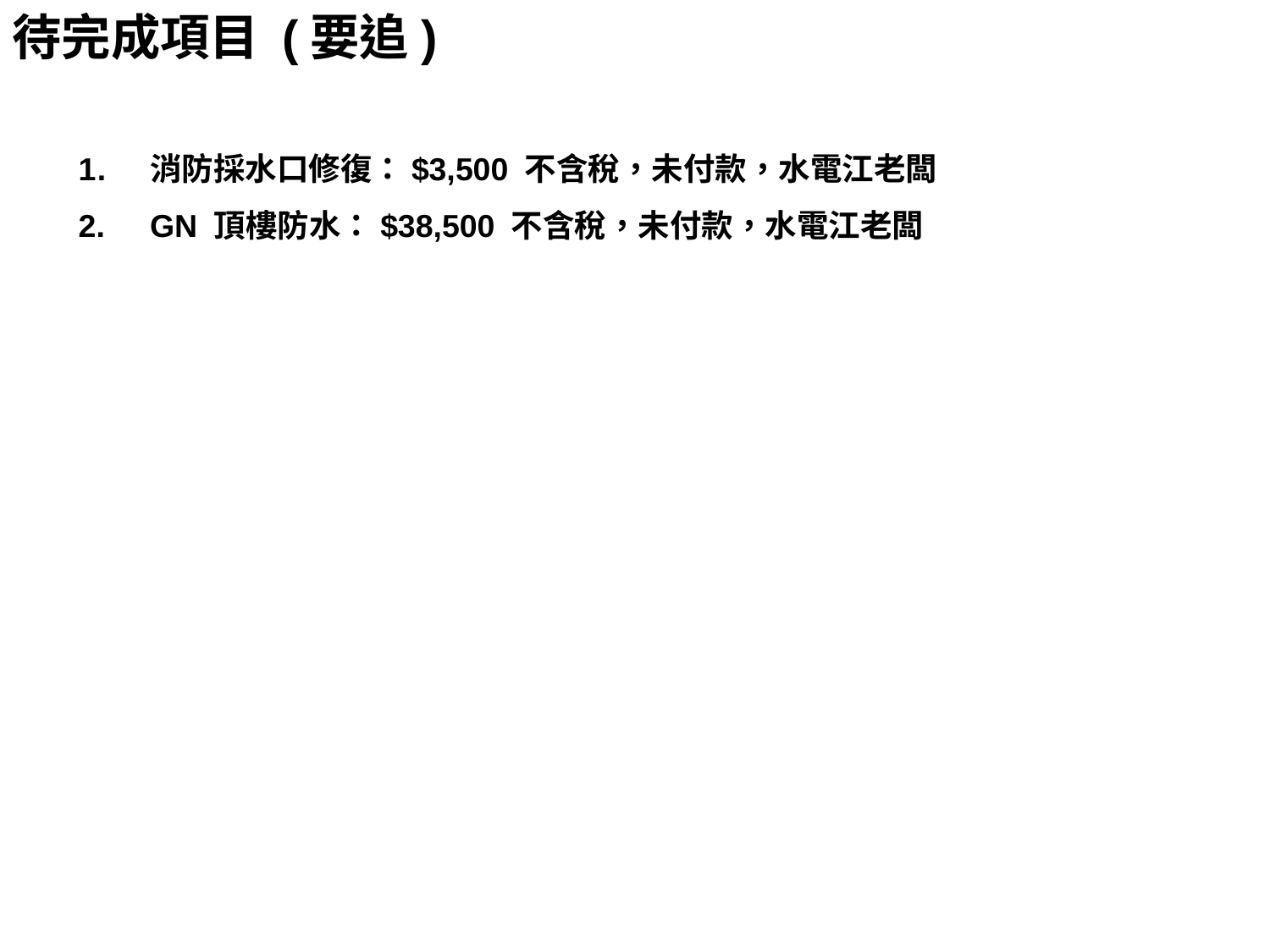

待完成項目 (要追)
消防採水口修復：$3,500 不含稅，未付款，水電江老闆
GN 頂樓防水：$38,500 不含稅，未付款，水電江老闆